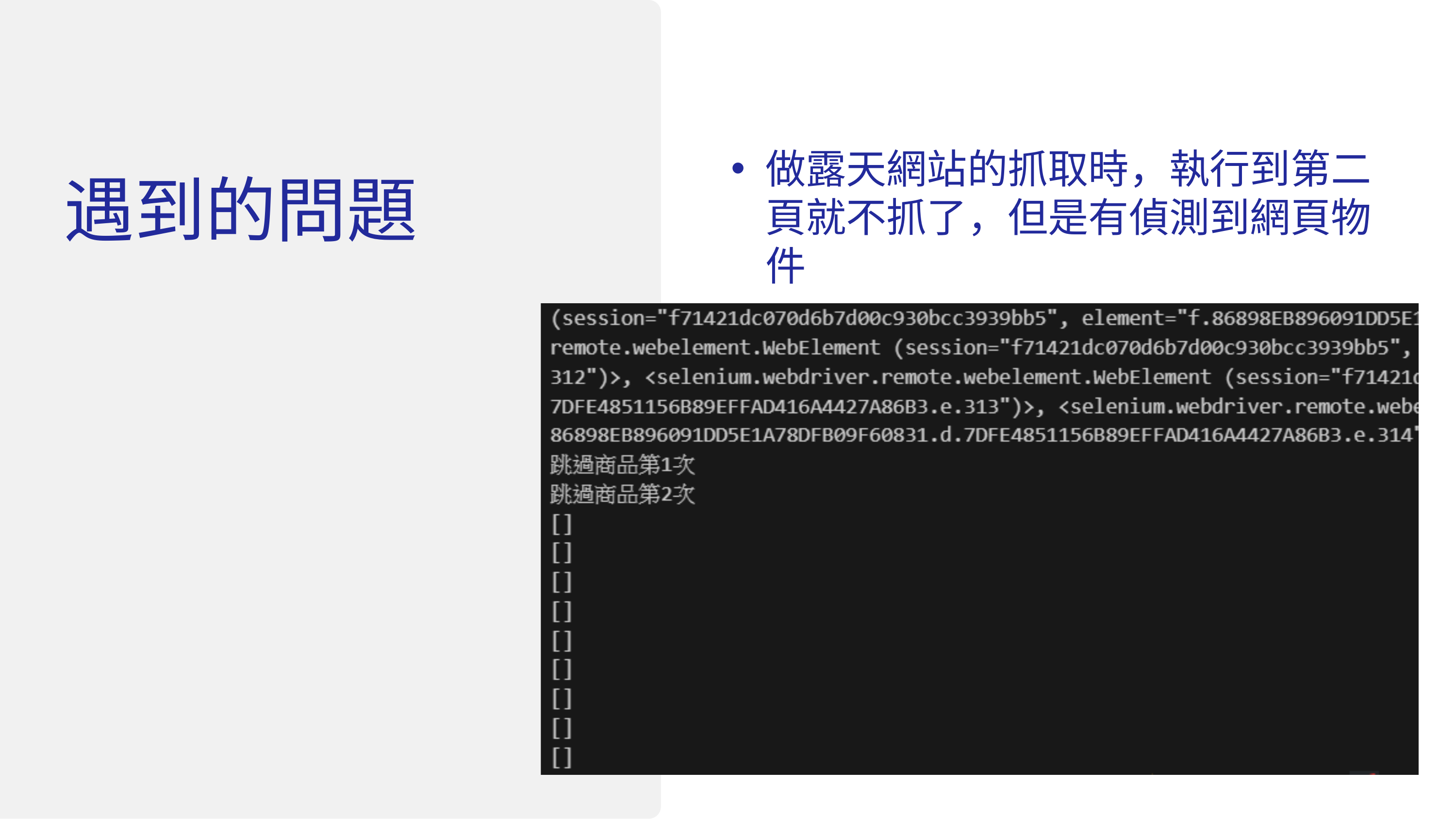

做露天網站的抓取時，執行到第二頁就不抓了，但是有偵測到網頁物件
遇到的問題